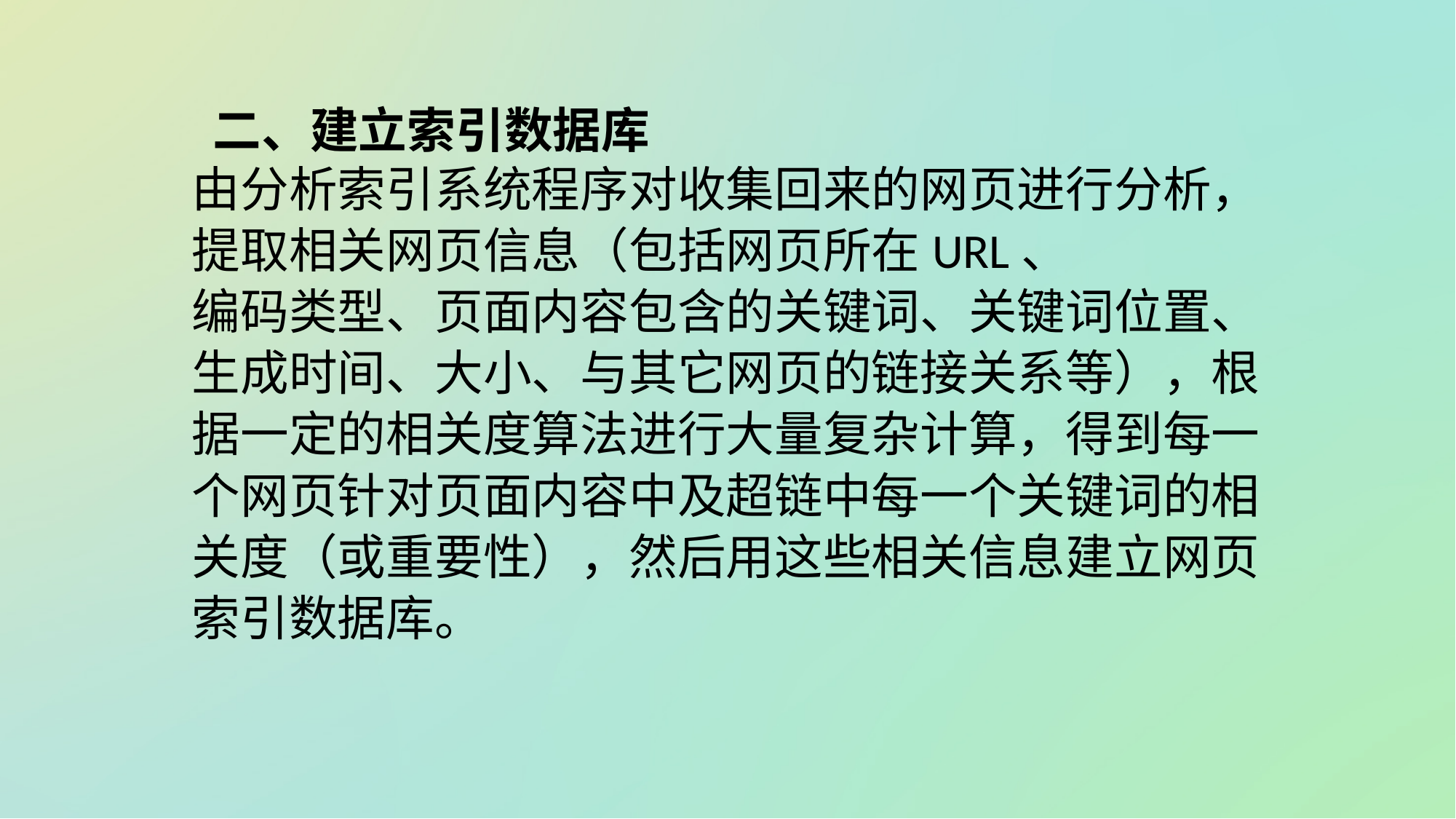

二、建立索引数据库
由分析索引系统程序对收集回来的网页进行分析，提取相关网页信息（包括网页所在URL、
编码类型、页面内容包含的关键词、关键词位置、生成时间、大小、与其它网页的链接关系等），根据一定的相关度算法进行大量复杂计算，得到每一个网页针对页面内容中及超链中每一个关键词的相关度（或重要性），然后用这些相关信息建立网页索引数据库。